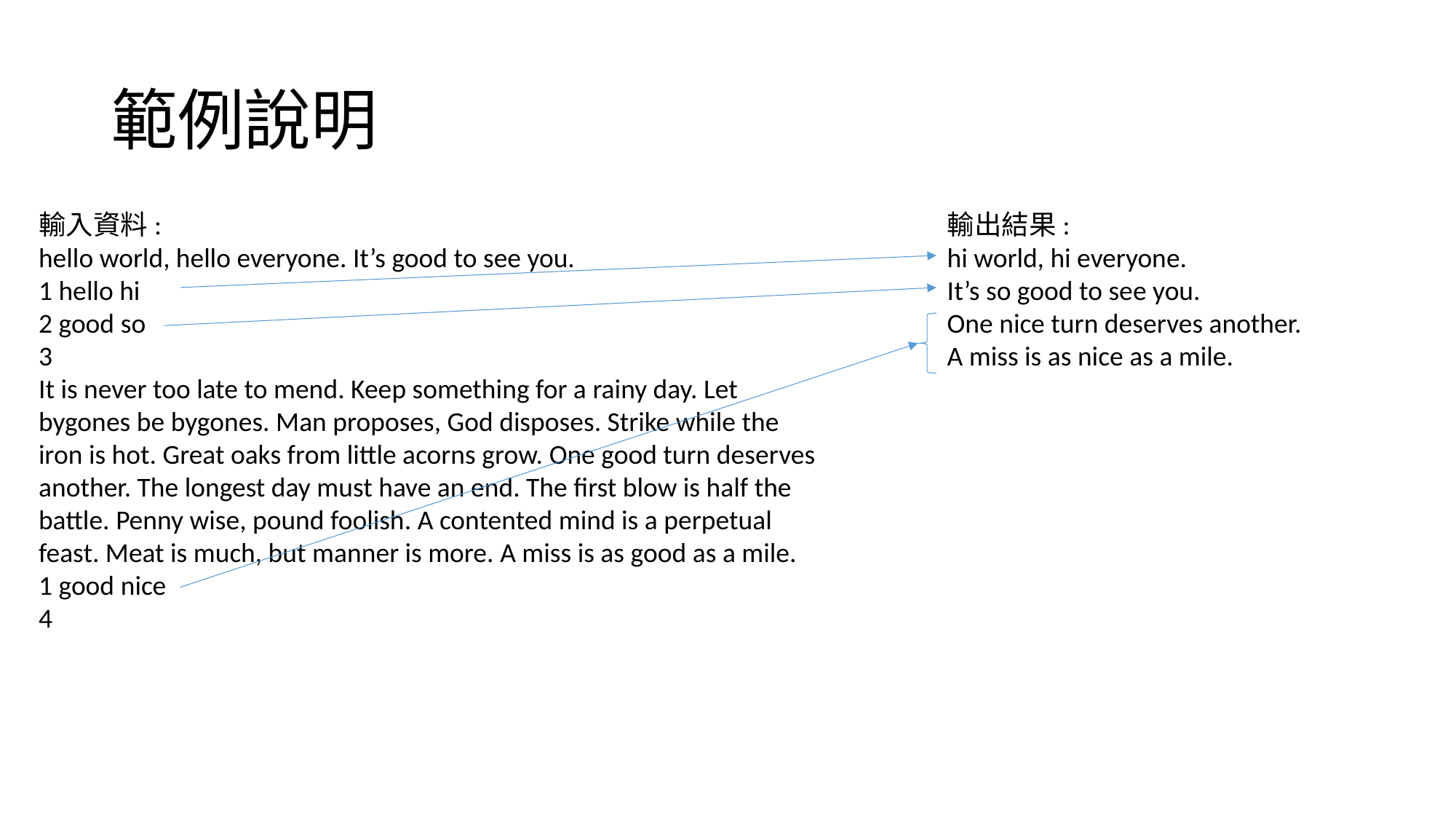

# 範例說明
輸入資料:
hello world, hello everyone. It’s good to see you.
1 hello hi
2 good so
3
It is never too late to mend. Keep something for a rainy day. Let bygones be bygones. Man proposes, God disposes. Strike while the iron is hot. Great oaks from little acorns grow. One good turn deserves another. The longest day must have an end. The first blow is half the battle. Penny wise, pound foolish. A contented mind is a perpetual feast. Meat is much, but manner is more. A miss is as good as a mile.
1 good nice
4
輸出結果:
hi world, hi everyone.
It’s so good to see you.
One nice turn deserves another.
A miss is as nice as a mile.